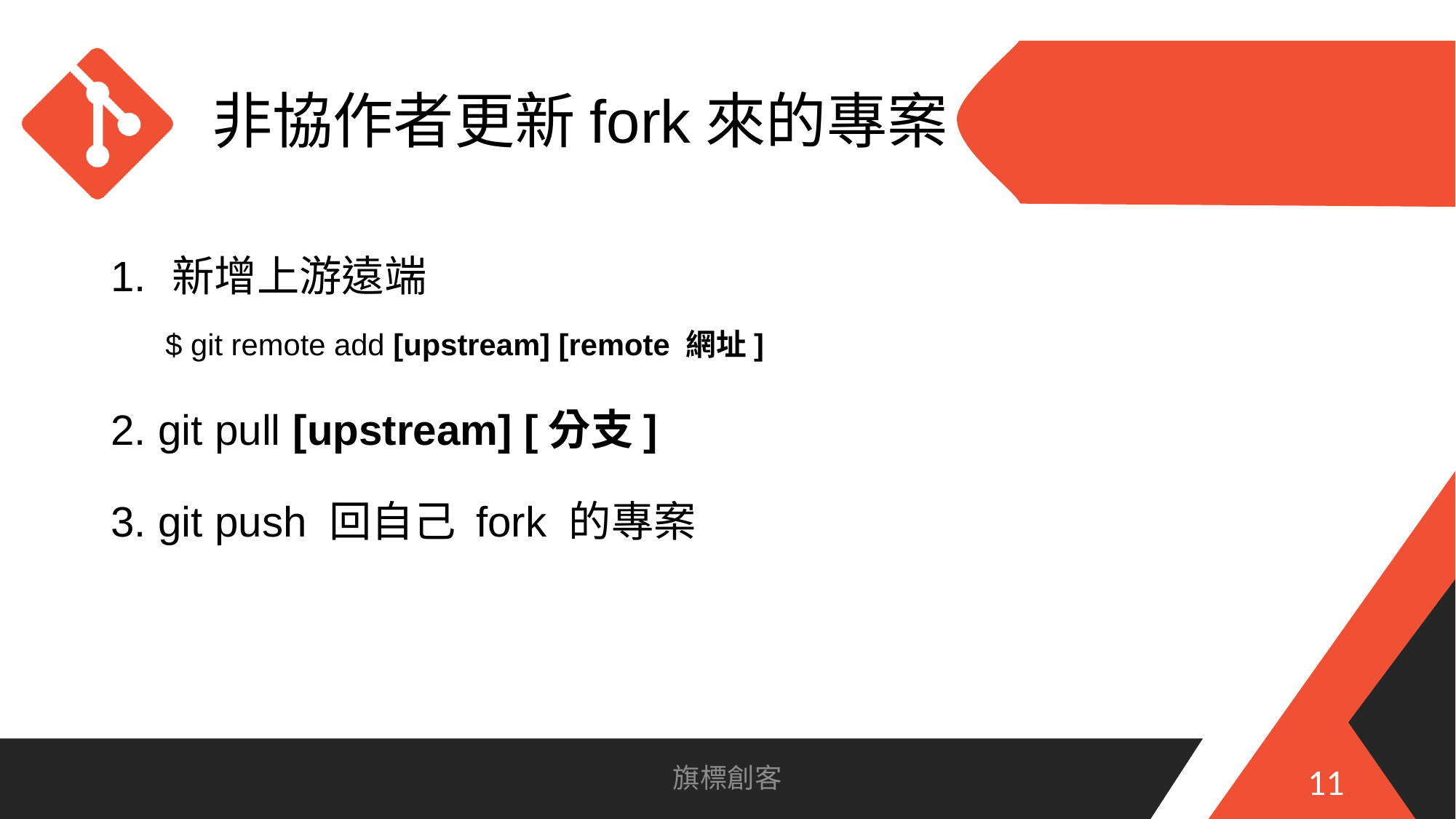

# 非協作者更新fork來的專案
新增上游遠端
$ git remote add [upstream] [remote 網址]
2. git pull [upstream] [分支]
3. git push 回自己 fork 的專案
旗標創客
11